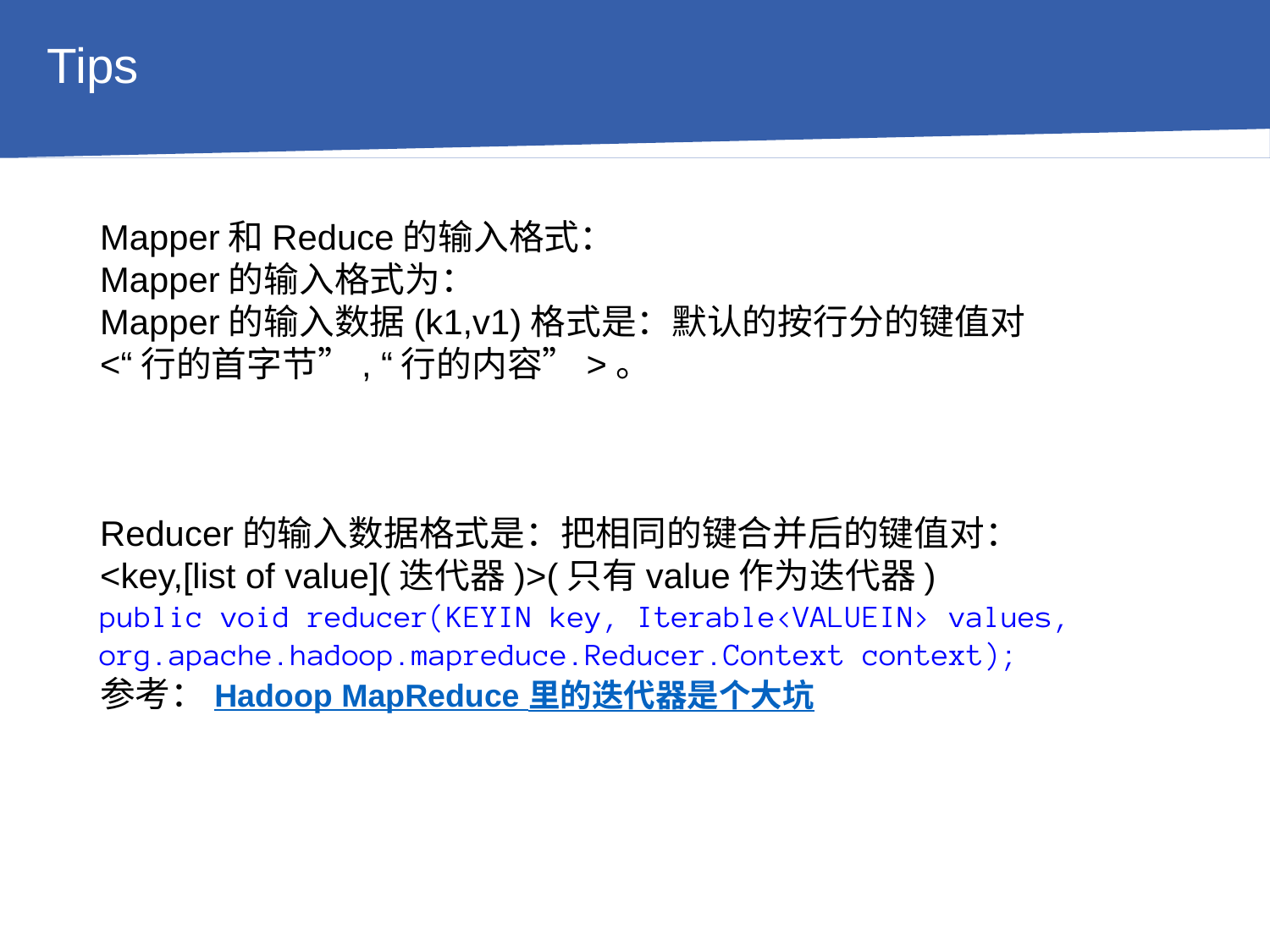

Tips
Mapper和Reduce的输入格式：
Mapper的输入格式为：
Mapper的输入数据(k1,v1)格式是：默认的按行分的键值对
<“行的首字节”, “行的内容”>。

Reducer的输入数据格式是：把相同的键合并后的键值对：
<key,[list of value](迭代器)>(只有value作为迭代器)
public void reducer(KEYIN key, Iterable<VALUEIN> values, org.apache.hadoop.mapreduce.Reducer.Context context);
参考：Hadoop MapReduce 里的迭代器是个大坑